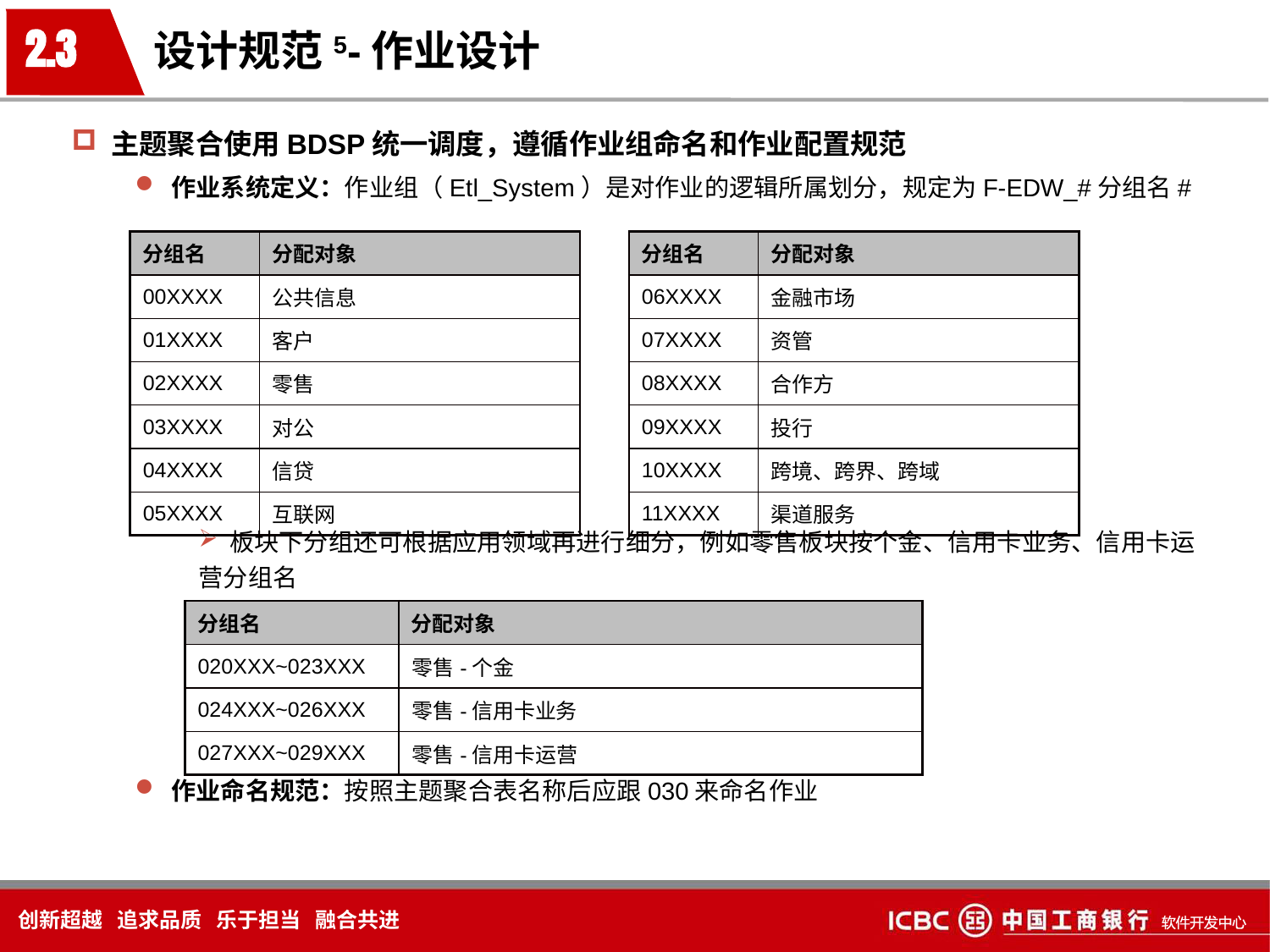

2.3
设计规范5-作业设计
主题聚合使用BDSP统一调度，遵循作业组命名和作业配置规范
 作业系统定义：作业组（Etl_System）是对作业的逻辑所属划分，规定为F-EDW_#分组名#

 板块下分组还可根据应用领域再进行细分，例如零售板块按个金、信用卡业务、信用卡运营分组名

 作业命名规范：按照主题聚合表名称后应跟030来命名作业
| 分组名 | 分配对象 |
| --- | --- |
| 00XXXX | 公共信息 |
| 01XXXX | 客户 |
| 02XXXX | 零售 |
| 03XXXX | 对公 |
| 04XXXX | 信贷 |
| 05XXXX | 互联网 |
| 分组名 | 分配对象 |
| --- | --- |
| 06XXXX | 金融市场 |
| 07XXXX | 资管 |
| 08XXXX | 合作方 |
| 09XXXX | 投行 |
| 10XXXX | 跨境、跨界、跨域 |
| 11XXXX | 渠道服务 |
| 分组名 | 分配对象 |
| --- | --- |
| 020XXX~023XXX | 零售-个金 |
| 024XXX~026XXX | 零售-信用卡业务 |
| 027XXX~029XXX | 零售-信用卡运营 |